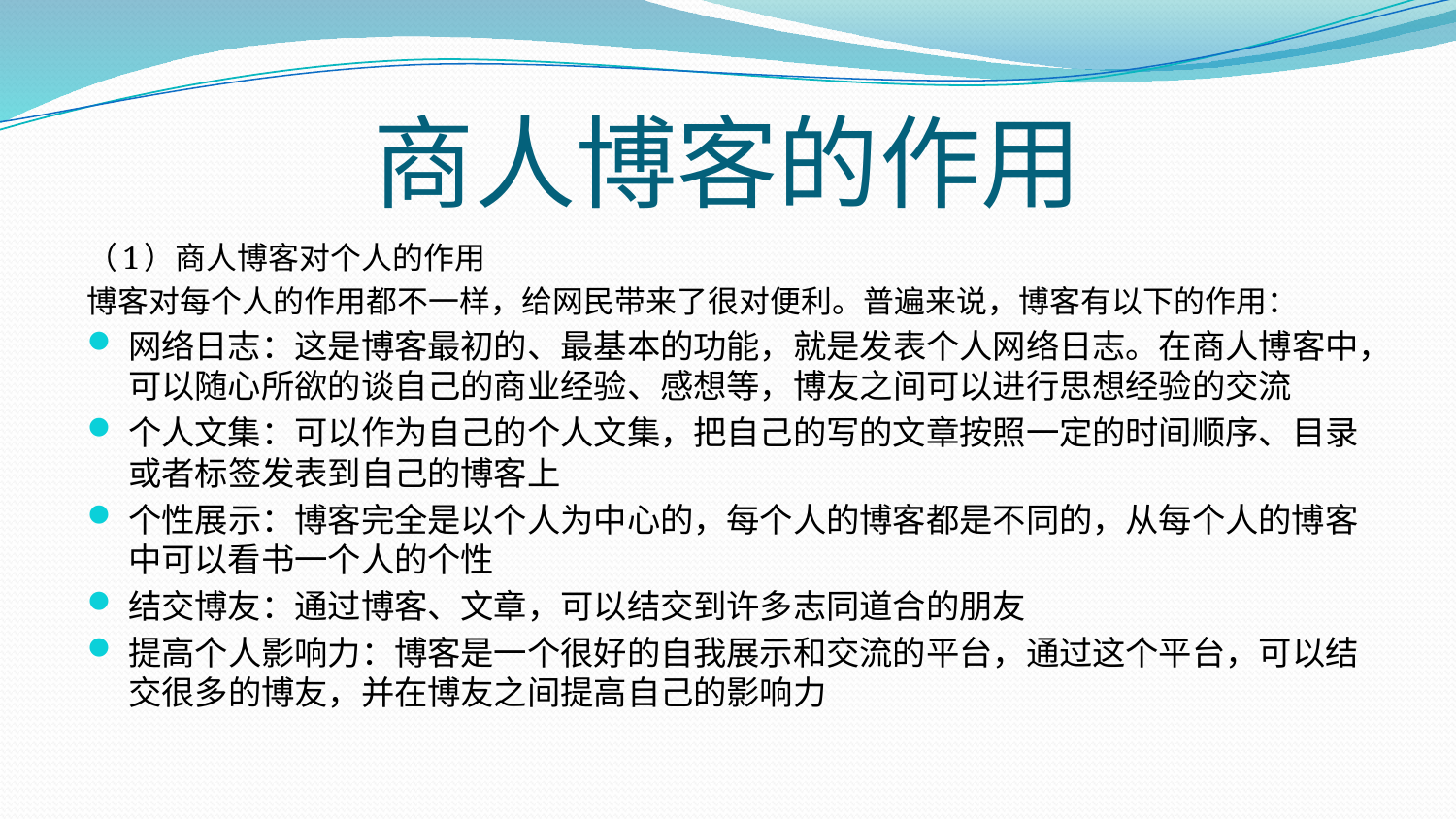

# 商人博客的作用
（1）商人博客对个人的作用
博客对每个人的作用都不一样，给网民带来了很对便利。普遍来说，博客有以下的作用：
网络日志：这是博客最初的、最基本的功能，就是发表个人网络日志。在商人博客中，可以随心所欲的谈自己的商业经验、感想等，博友之间可以进行思想经验的交流
个人文集：可以作为自己的个人文集，把自己的写的文章按照一定的时间顺序、目录或者标签发表到自己的博客上
个性展示：博客完全是以个人为中心的，每个人的博客都是不同的，从每个人的博客中可以看书一个人的个性
结交博友：通过博客、文章，可以结交到许多志同道合的朋友
提高个人影响力：博客是一个很好的自我展示和交流的平台，通过这个平台，可以结交很多的博友，并在博友之间提高自己的影响力